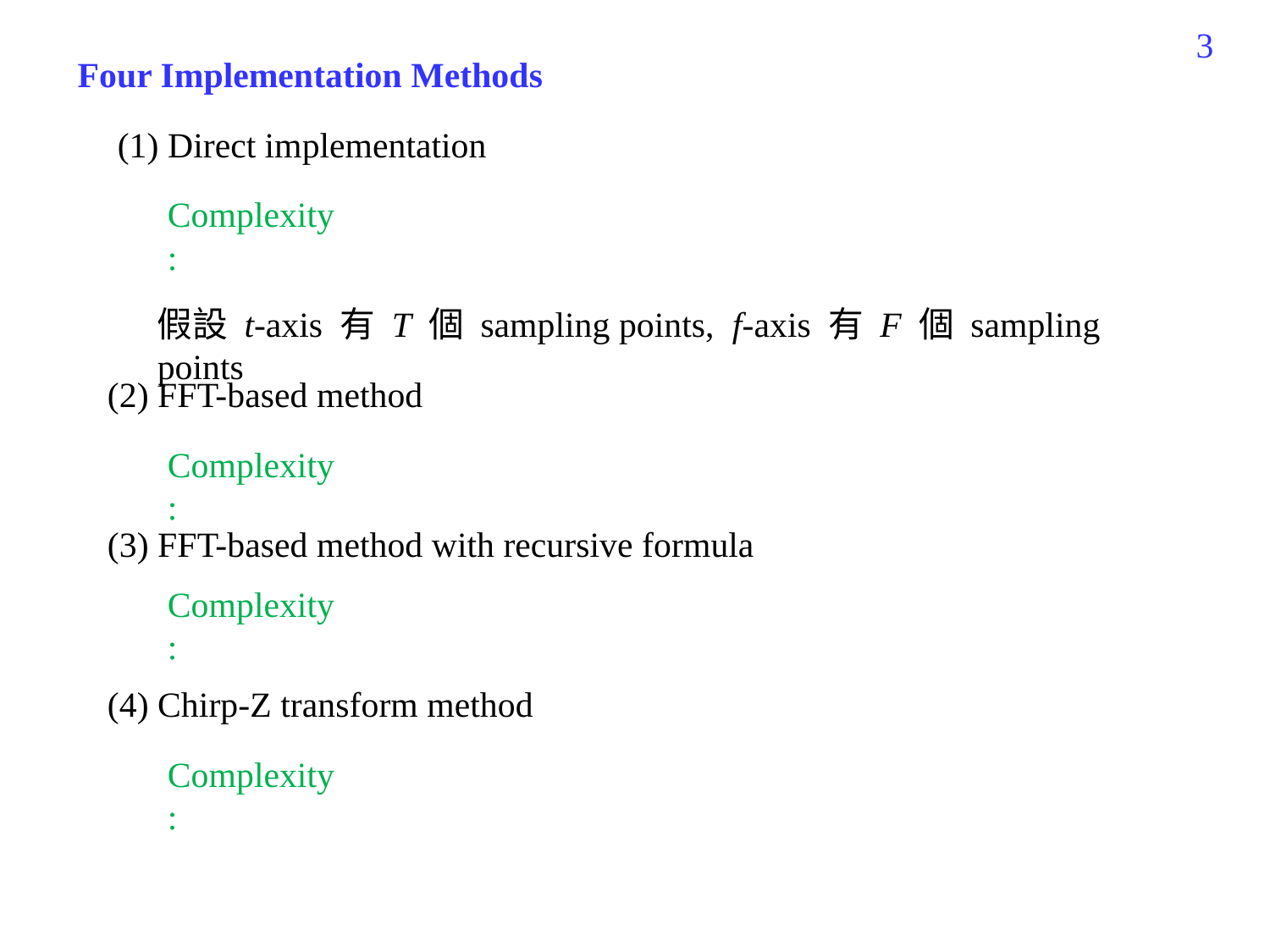

3
Four Implementation Methods
(1) Direct implementation
Complexity:
假設 t-axis 有 T 個 sampling points,  f-axis 有 F 個 sampling points
(2) FFT-based method
Complexity:
(3) FFT-based method with recursive formula
Complexity:
(4) Chirp-Z transform method
Complexity: